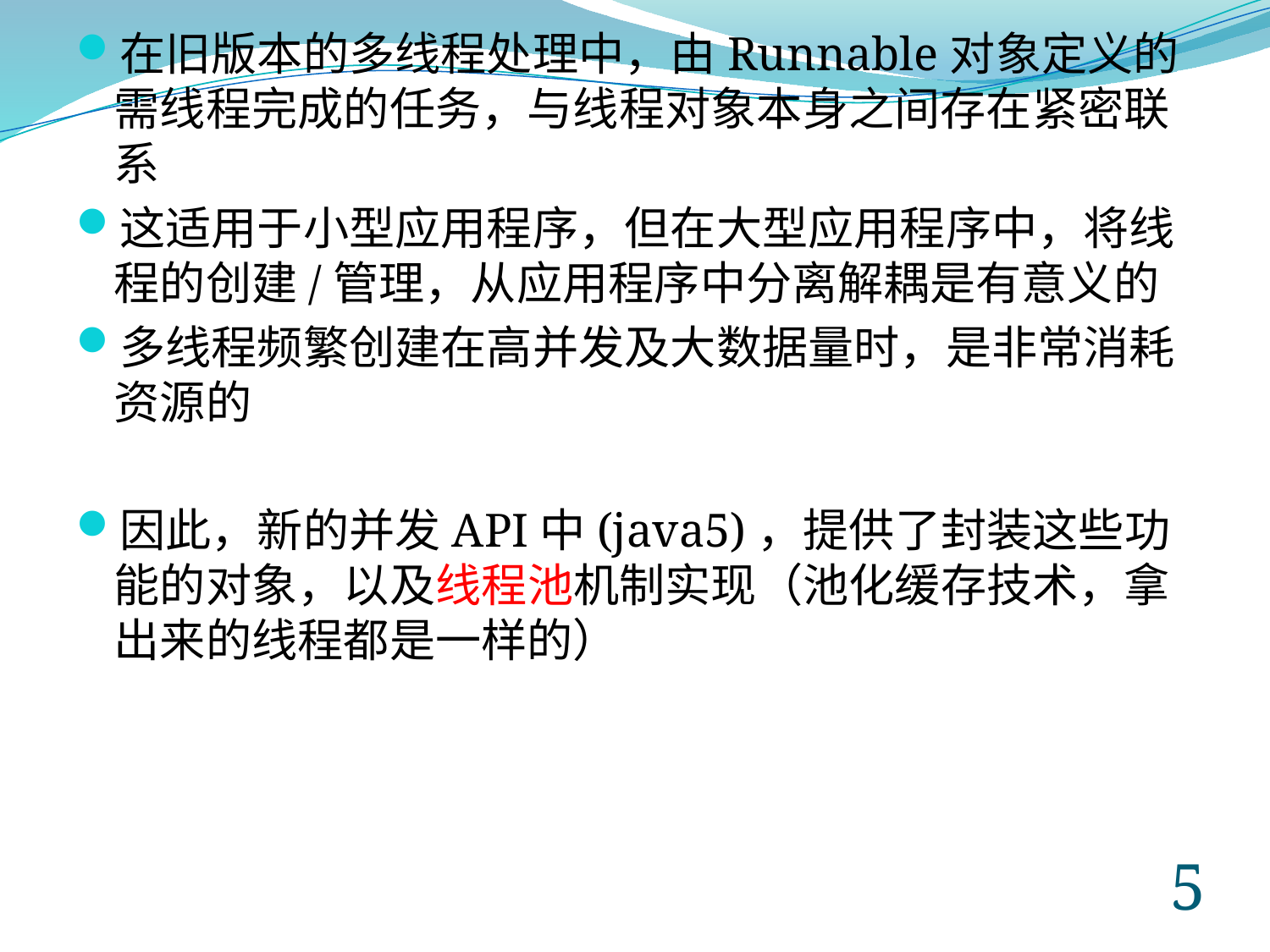

在旧版本的多线程处理中，由Runnable对象定义的需线程完成的任务，与线程对象本身之间存在紧密联系
这适用于小型应用程序，但在大型应用程序中，将线程的创建/管理，从应用程序中分离解耦是有意义的
多线程频繁创建在高并发及大数据量时，是非常消耗资源的

因此，新的并发API中(java5)，提供了封装这些功能的对象，以及线程池机制实现（池化缓存技术，拿出来的线程都是一样的）
5